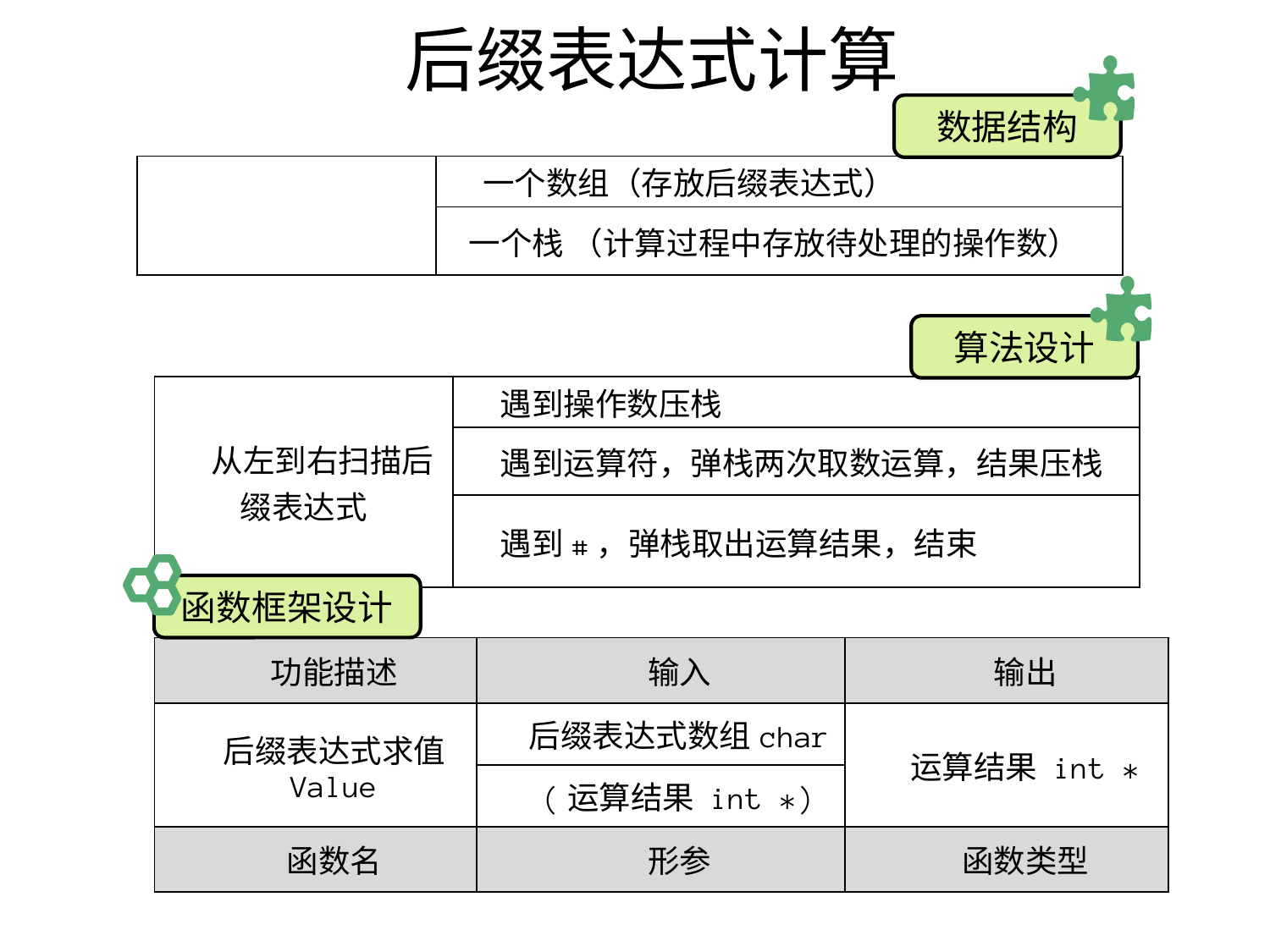

# 后缀表达式计算

数据结构
|  | 一个数组（存放后缀表达式） |
| --- | --- |
|  | 一个栈 （计算过程中存放待处理的操作数） |

算法设计
| 从左到右扫描后缀表达式 | 遇到操作数压栈 |
| --- | --- |
|  | 遇到运算符，弹栈两次取数运算，结果压栈 |
|  | 遇到#，弹栈取出运算结果，结束 |

函数框架设计
| 功能描述 | 输入 | 输出 |
| --- | --- | --- |
| 后缀表达式求值 Value | 后缀表达式数组char | 运算结果 int \* |
|  | (运算结果 int \*) |  |
| 函数名 | 形参 | 函数类型 |
61